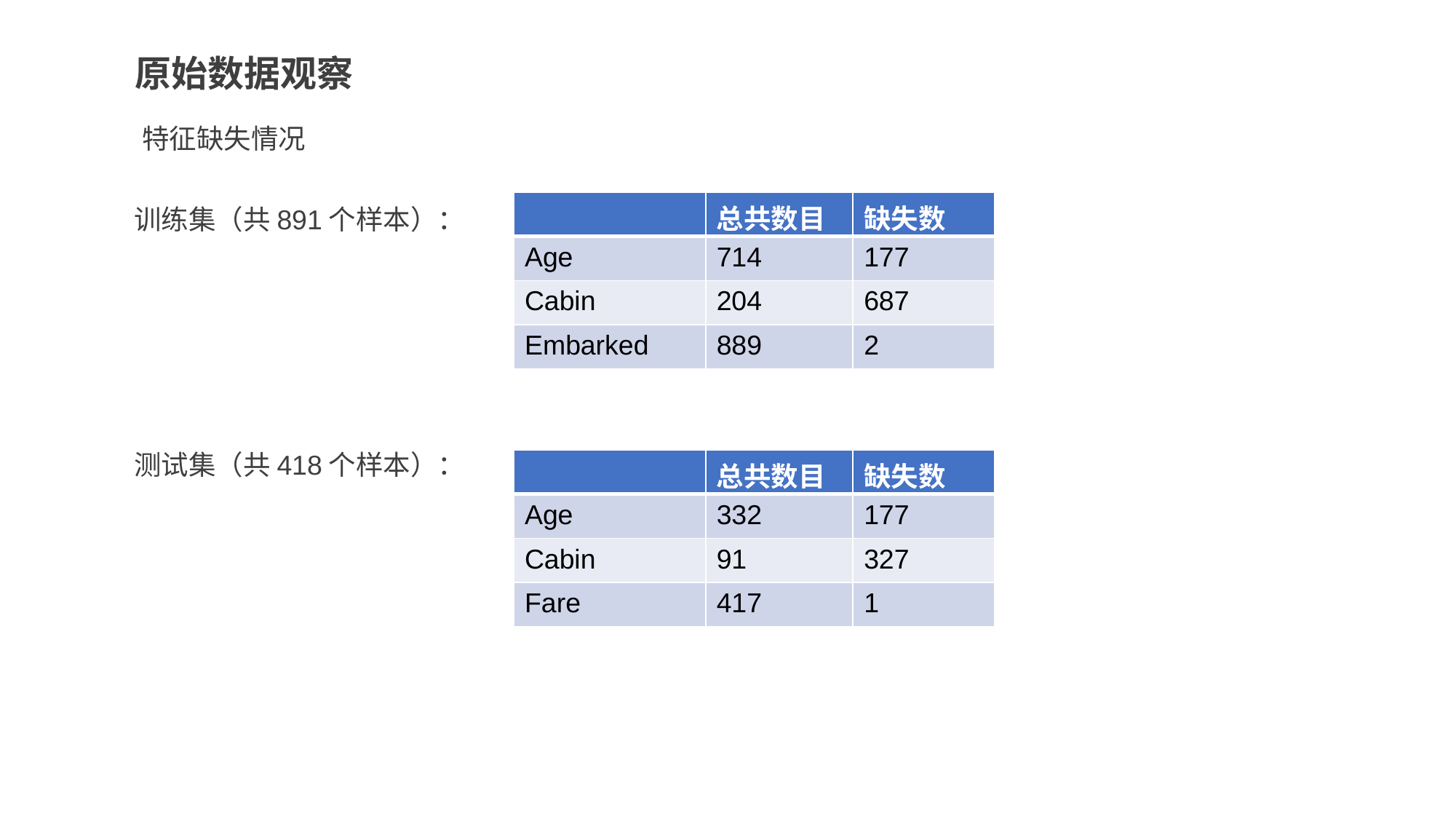

原始数据观察
  特征缺失情况
训练集（共891个样本）：

测试集（共418个样本）：
|  | 总共数目 | 缺失数 |
| --- | --- | --- |
| Age | 714 | 177 |
| Cabin | 204 | 687 |
| Embarked | 889 | 2 |
|  | 总共数目 | 缺失数 |
| --- | --- | --- |
| Age | 332 | 177 |
| Cabin | 91 | 327 |
| Fare | 417 | 1 |